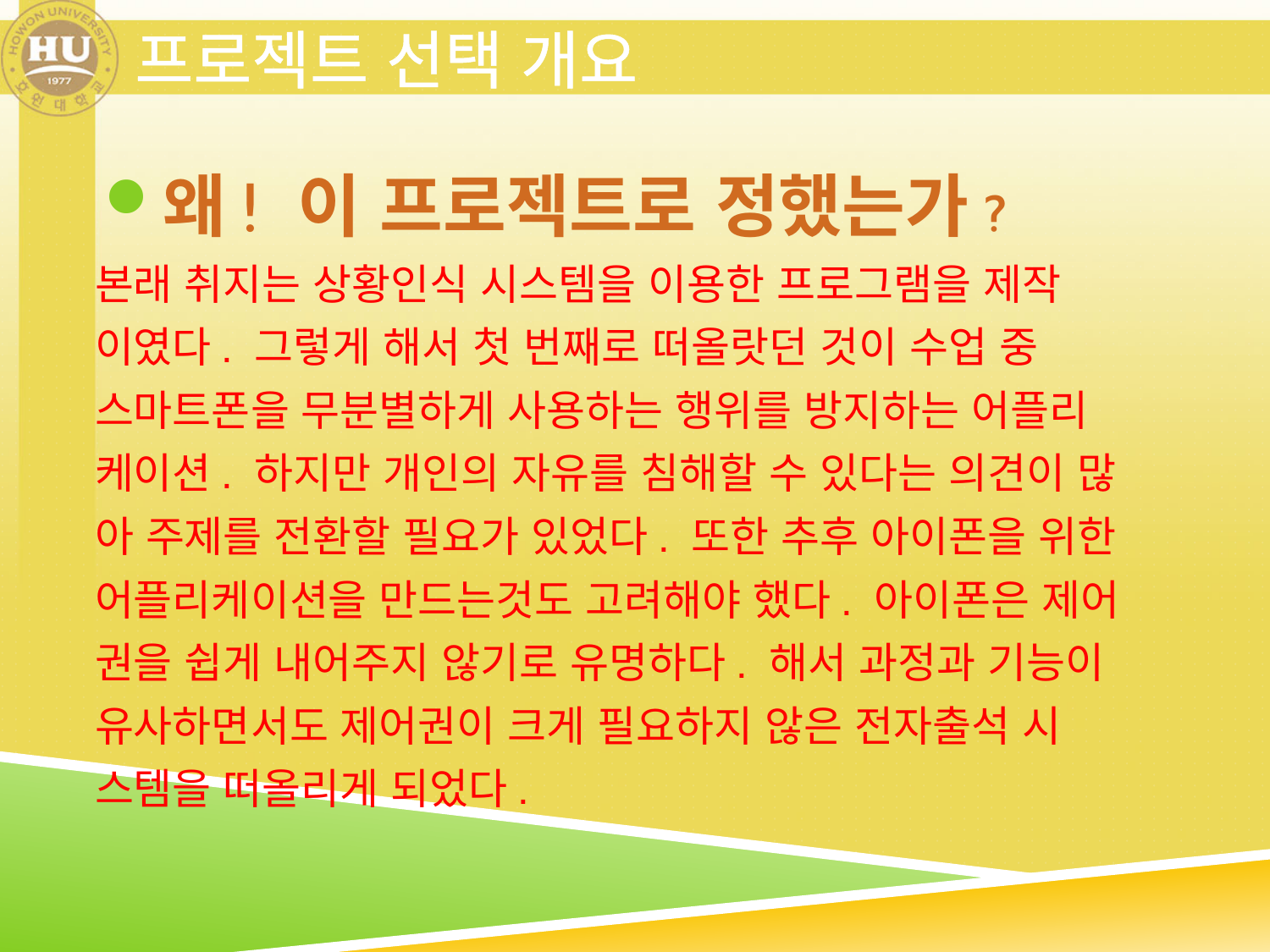

# 프로젝트 선택 개요
왜! 이 프로젝트로 정했는가?
본래 취지는 상황인식 시스템을 이용한 프로그램을 제작
이였다. 그렇게 해서 첫 번째로 떠올랏던 것이 수업 중
스마트폰을 무분별하게 사용하는 행위를 방지하는 어플리
케이션. 하지만 개인의 자유를 침해할 수 있다는 의견이 많
아 주제를 전환할 필요가 있었다. 또한 추후 아이폰을 위한
어플리케이션을 만드는것도 고려해야 했다. 아이폰은 제어
권을 쉽게 내어주지 않기로 유명하다. 해서 과정과 기능이
유사하면서도 제어권이 크게 필요하지 않은 전자출석 시
스템을 떠올리게 되었다.